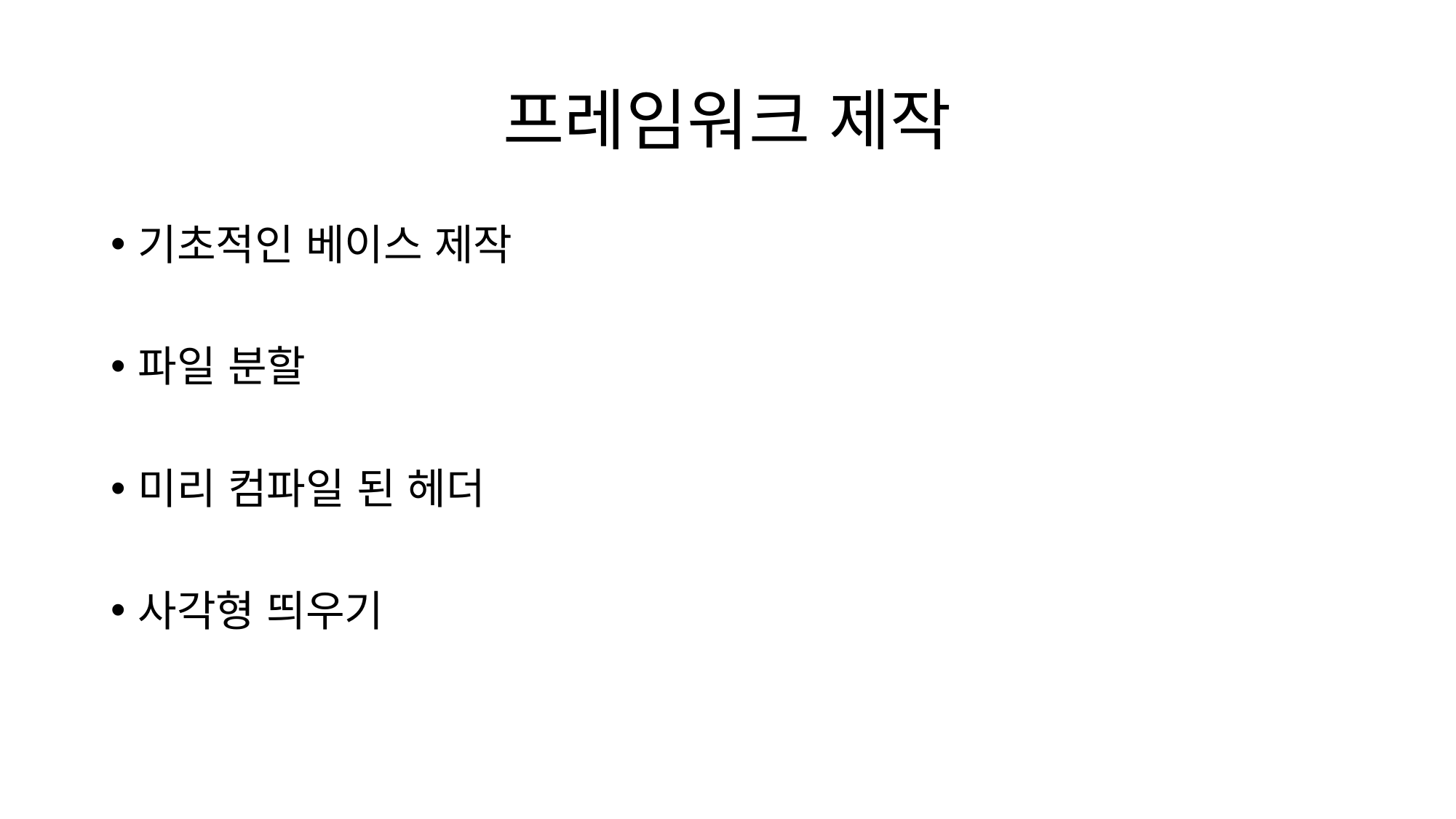

# 프레임워크 제작
기초적인 베이스 제작

파일 분할

미리 컴파일 된 헤더

사각형 띄우기